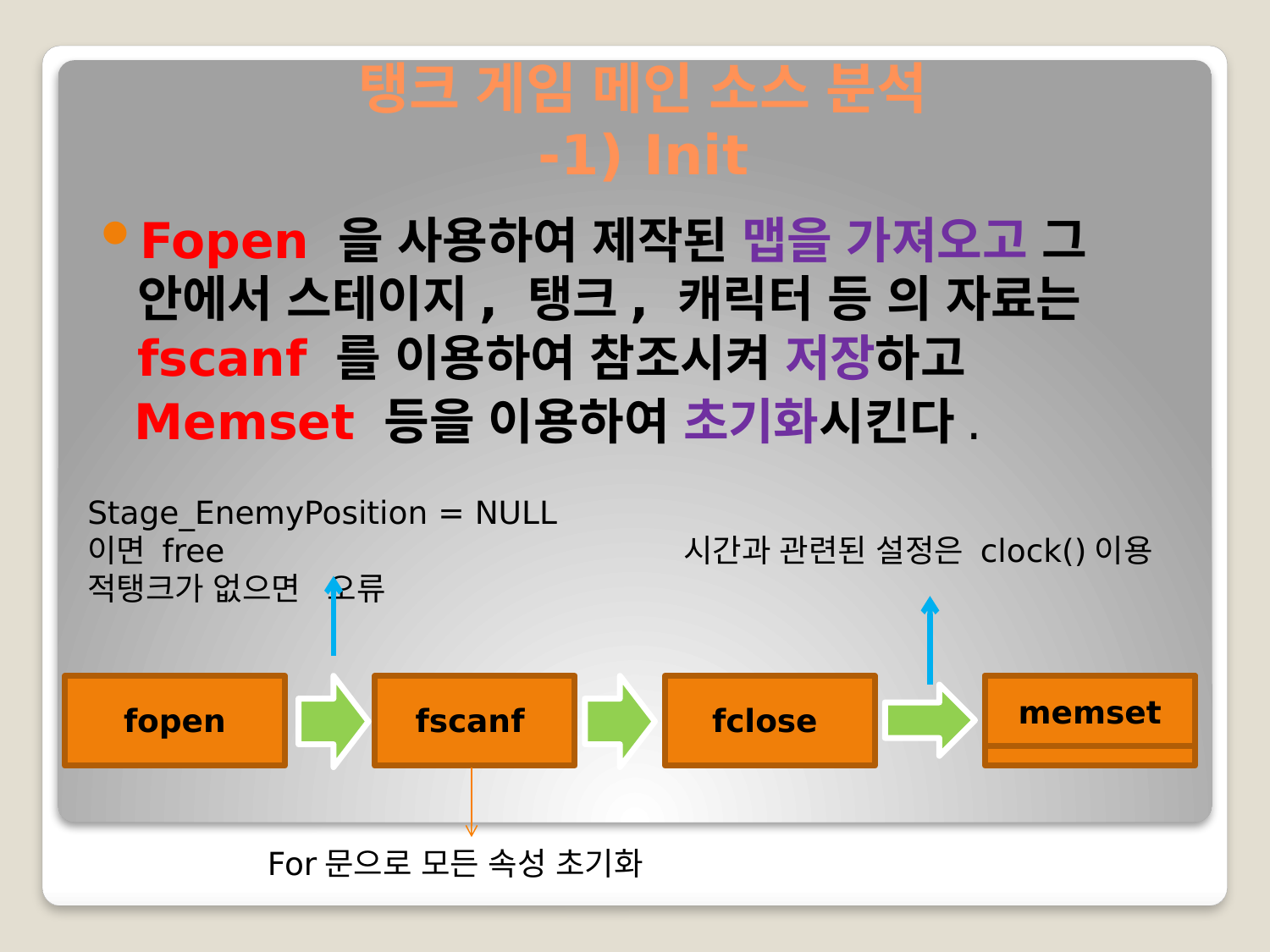

# 탱크 게임 메인 소스 분석 -1) Init
Fopen 을 사용하여 제작된 맵을 가져오고 그 안에서 스테이지, 탱크, 캐릭터 등 의 자료는 fscanf 를 이용하여 참조시켜 저장하고
  Memset 등을 이용하여 초기화시킨다.

Stage_EnemyPosition = NULL 이면 free
적탱크가 없으면   오류
시간과 관련된 설정은 clock()이용

memset

fopen
fscanf
fclose
For문으로 모든 속성 초기화